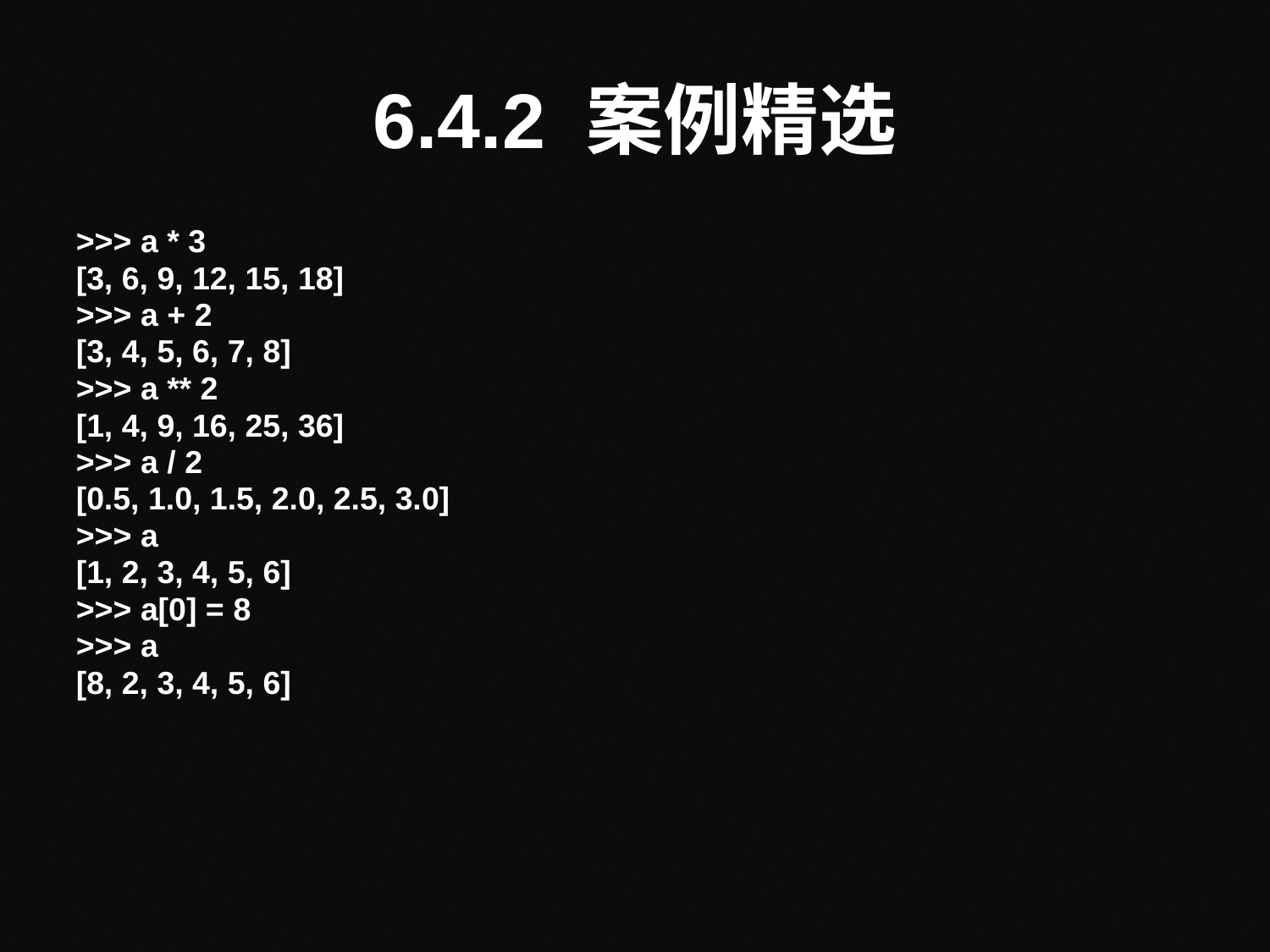

# 6.4.2 案例精选
>>> a * 3
[3, 6, 9, 12, 15, 18]
>>> a + 2
[3, 4, 5, 6, 7, 8]
>>> a ** 2
[1, 4, 9, 16, 25, 36]
>>> a / 2
[0.5, 1.0, 1.5, 2.0, 2.5, 3.0]
>>> a
[1, 2, 3, 4, 5, 6]
>>> a[0] = 8
>>> a
[8, 2, 3, 4, 5, 6]